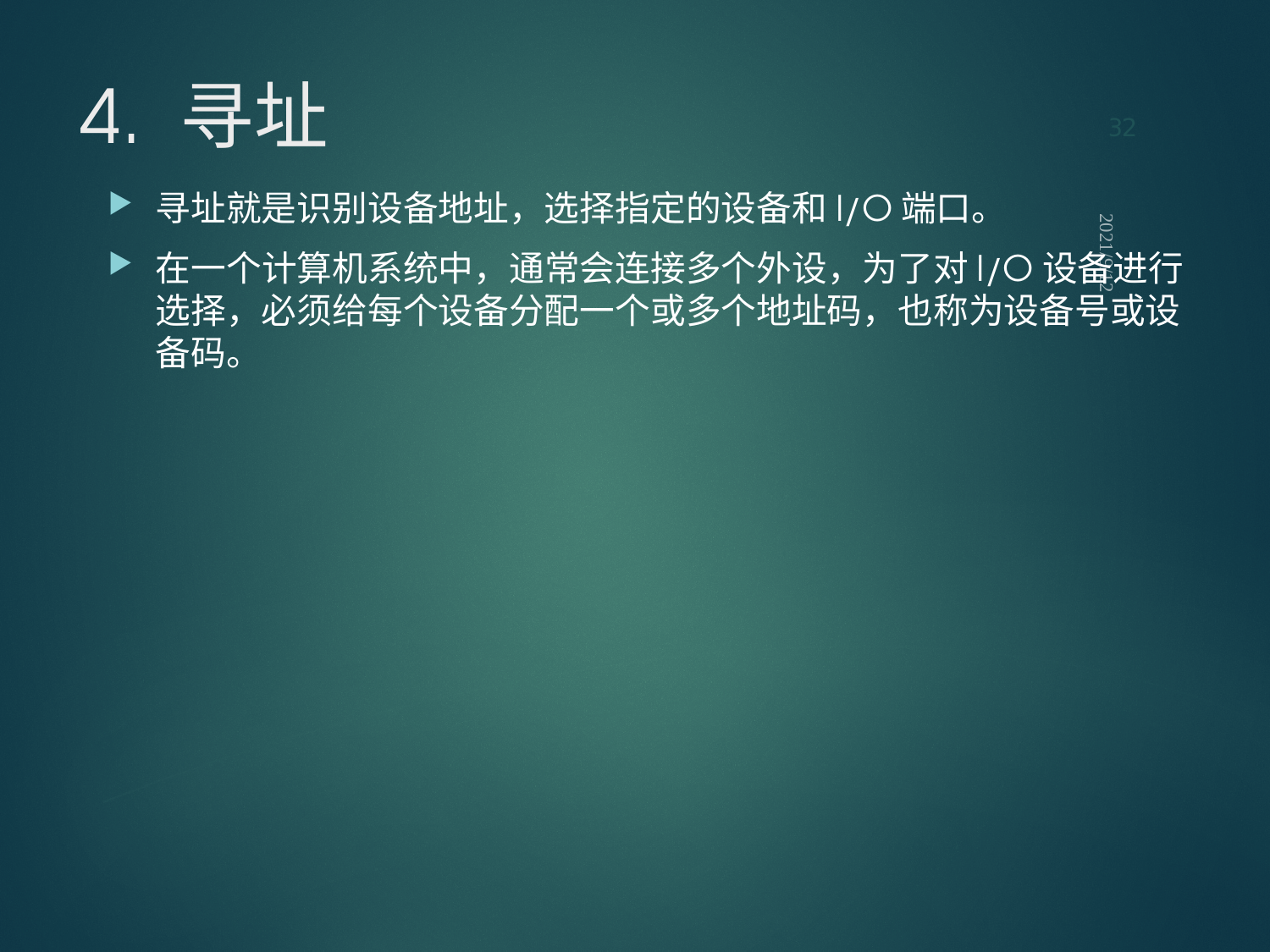

32
# 4. 寻址
寻址就是识别设备地址，选择指定的设备和I/O端口。
在一个计算机系统中，通常会连接多个外设，为了对I/O设备进行选择，必须给每个设备分配一个或多个地址码，也称为设备号或设备码。

2021/9/12